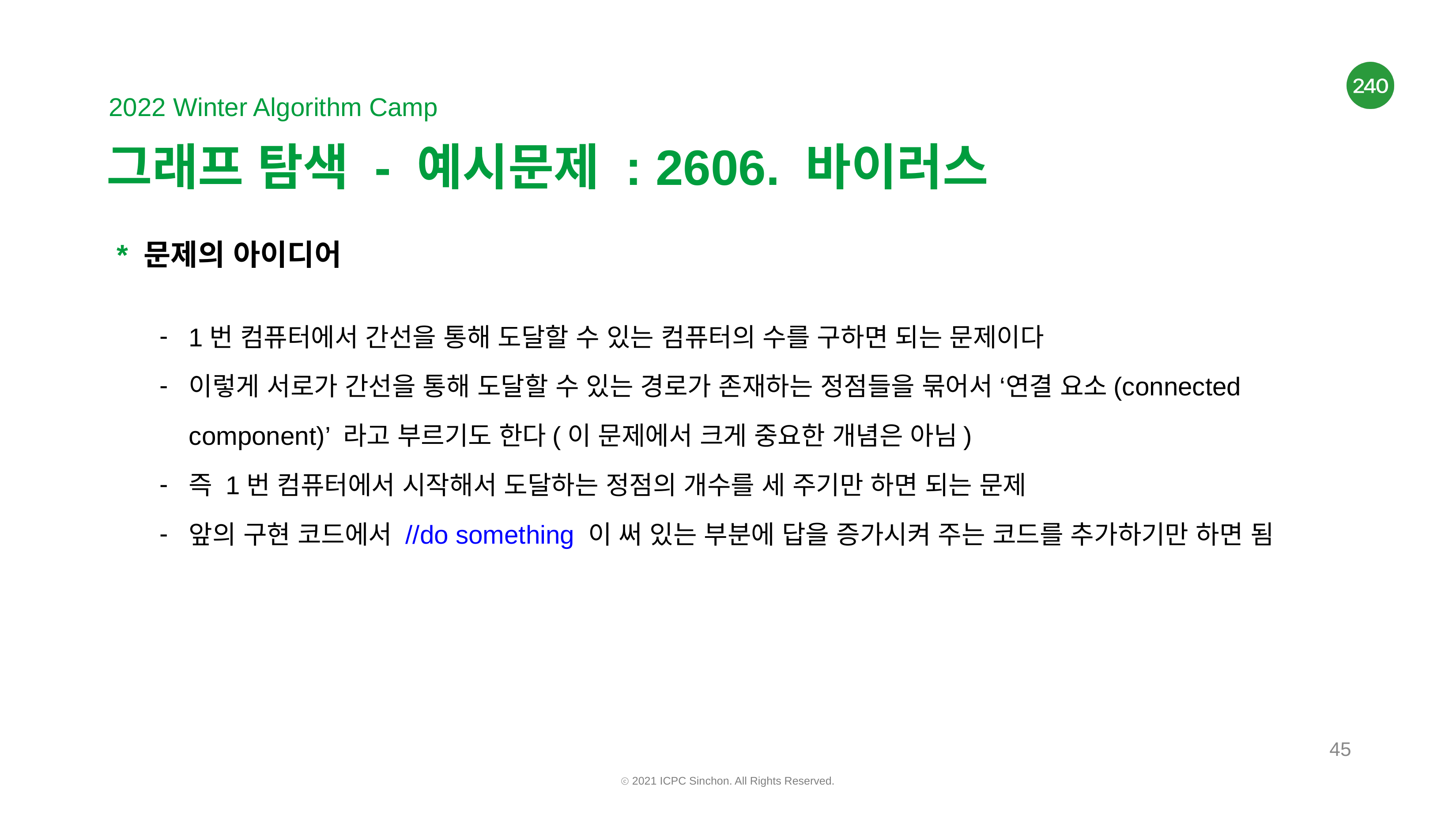

# 그래프 탐색 - 예시문제 : 2606. 바이러스
* 문제의 아이디어
1번 컴퓨터에서 간선을 통해 도달할 수 있는 컴퓨터의 수를 구하면 되는 문제이다
이렇게 서로가 간선을 통해 도달할 수 있는 경로가 존재하는 정점들을 묶어서 ‘연결 요소(connected component)’ 라고 부르기도 한다(이 문제에서 크게 중요한 개념은 아님)
즉 1번 컴퓨터에서 시작해서 도달하는 정점의 개수를 세 주기만 하면 되는 문제
앞의 구현 코드에서 //do something 이 써 있는 부분에 답을 증가시켜 주는 코드를 추가하기만 하면 됨
45
ⓒ 2021 ICPC Sinchon. All Rights Reserved.